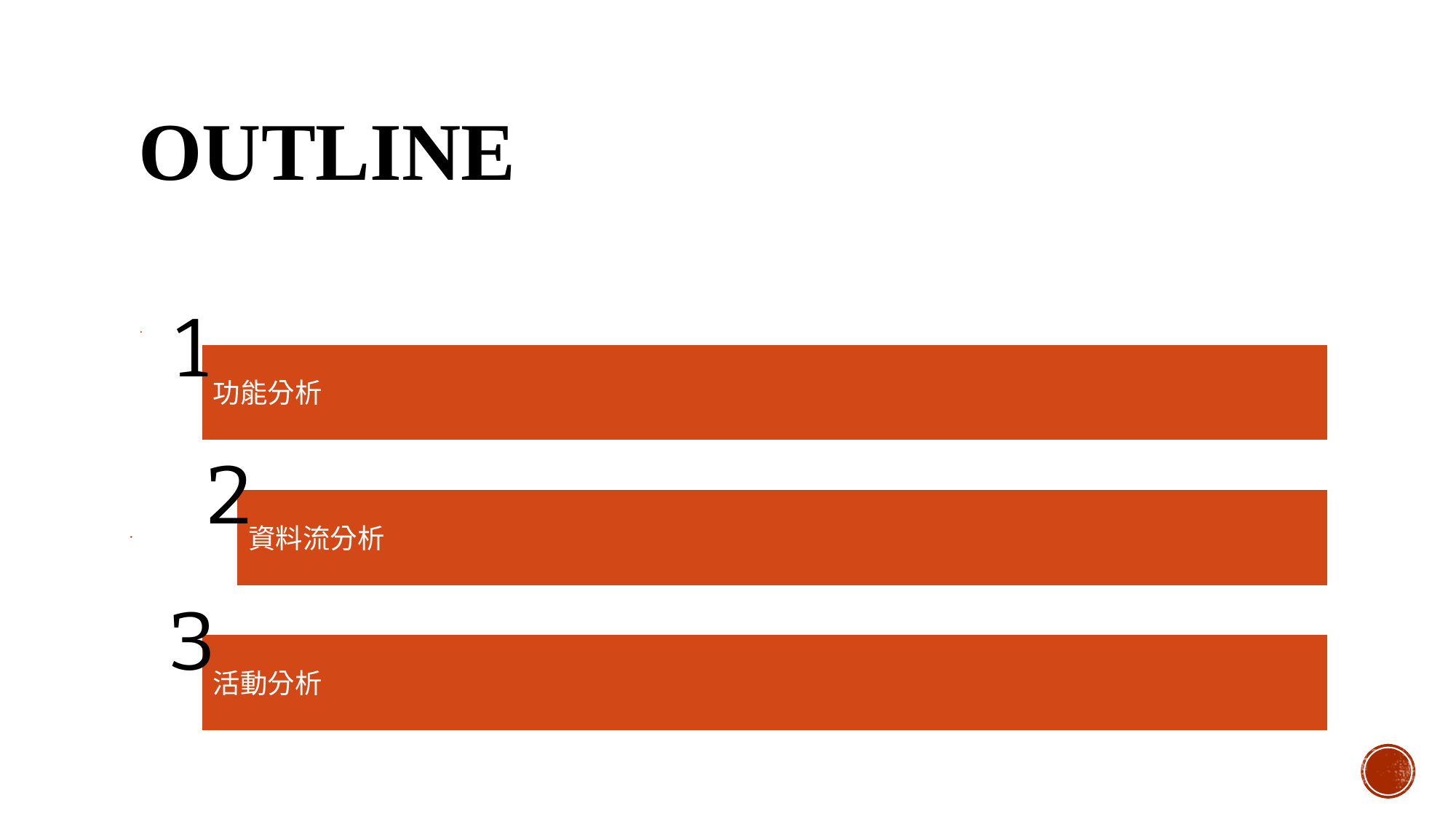

# OUTLINE
功能分析
資料流分析
活動分析
1
2
3